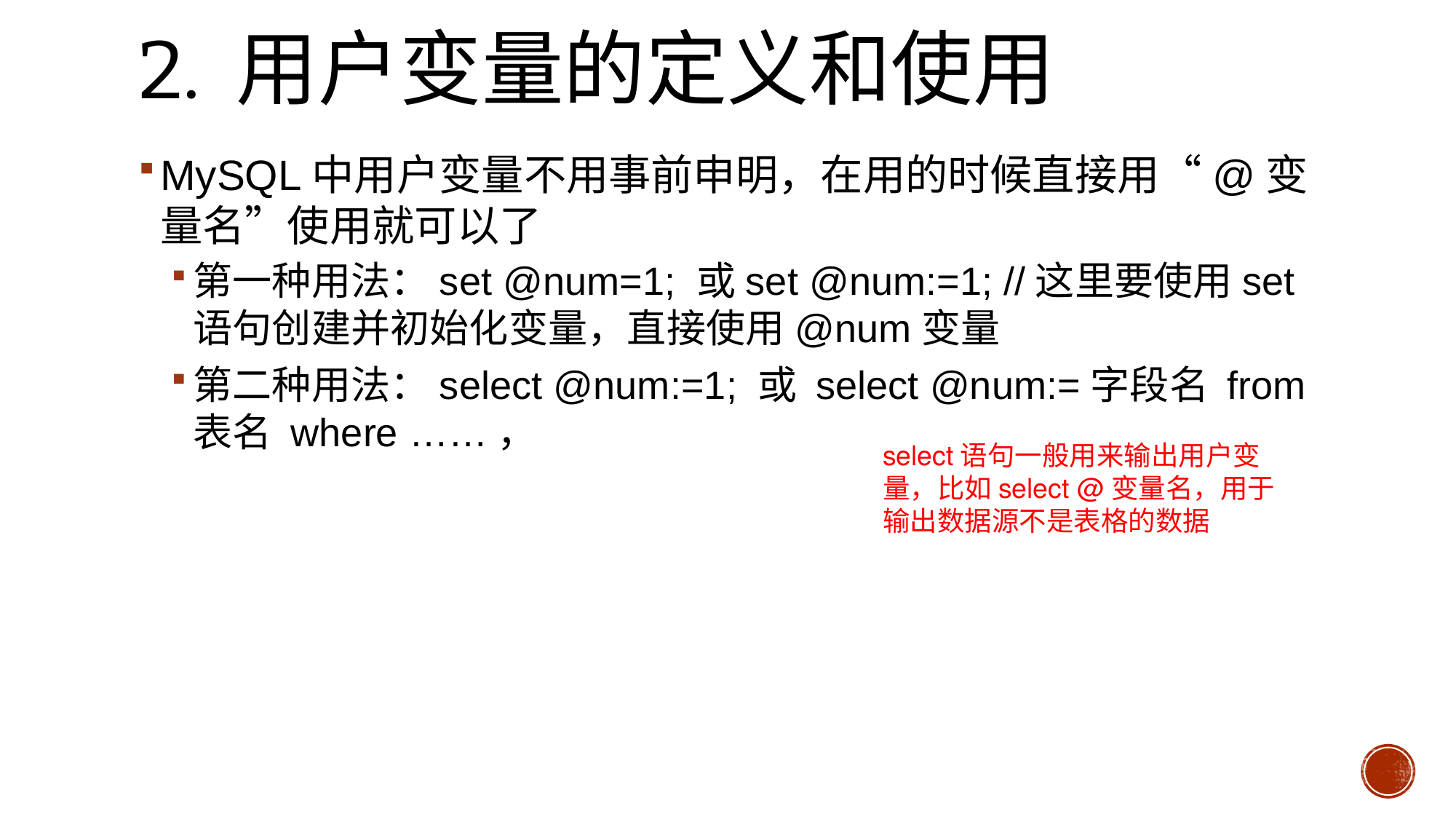

# 2. 用户变量的定义和使用
MySQL中用户变量不用事前申明，在用的时候直接用“@变量名”使用就可以了
第一种用法：set @num=1; 或set @num:=1; //这里要使用set语句创建并初始化变量，直接使用@num变量
第二种用法：select @num:=1; 或 select @num:=字段名 from 表名 where ……，

select语句一般用来输出用户变量，比如select @变量名，用于输出数据源不是表格的数据
9